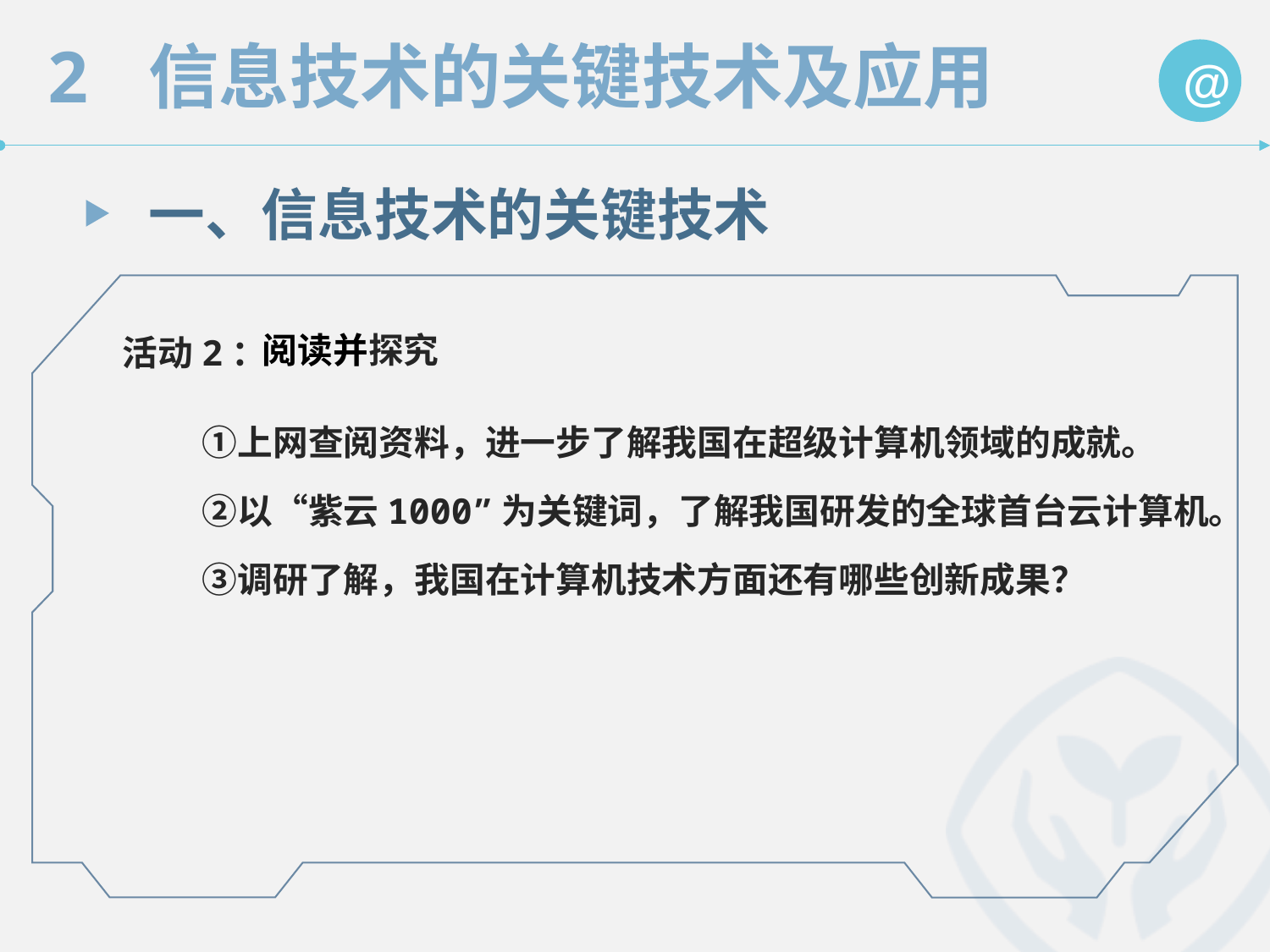

一、信息技术的关键技术

活动2：
阅读并探究
　　①上网查阅资料，进一步了解我国在超级计算机领域的成就。
　　②以“紫云1000”为关键词，了解我国研发的全球首台云计算机。
　　③调研了解，我国在计算机技术方面还有哪些创新成果？